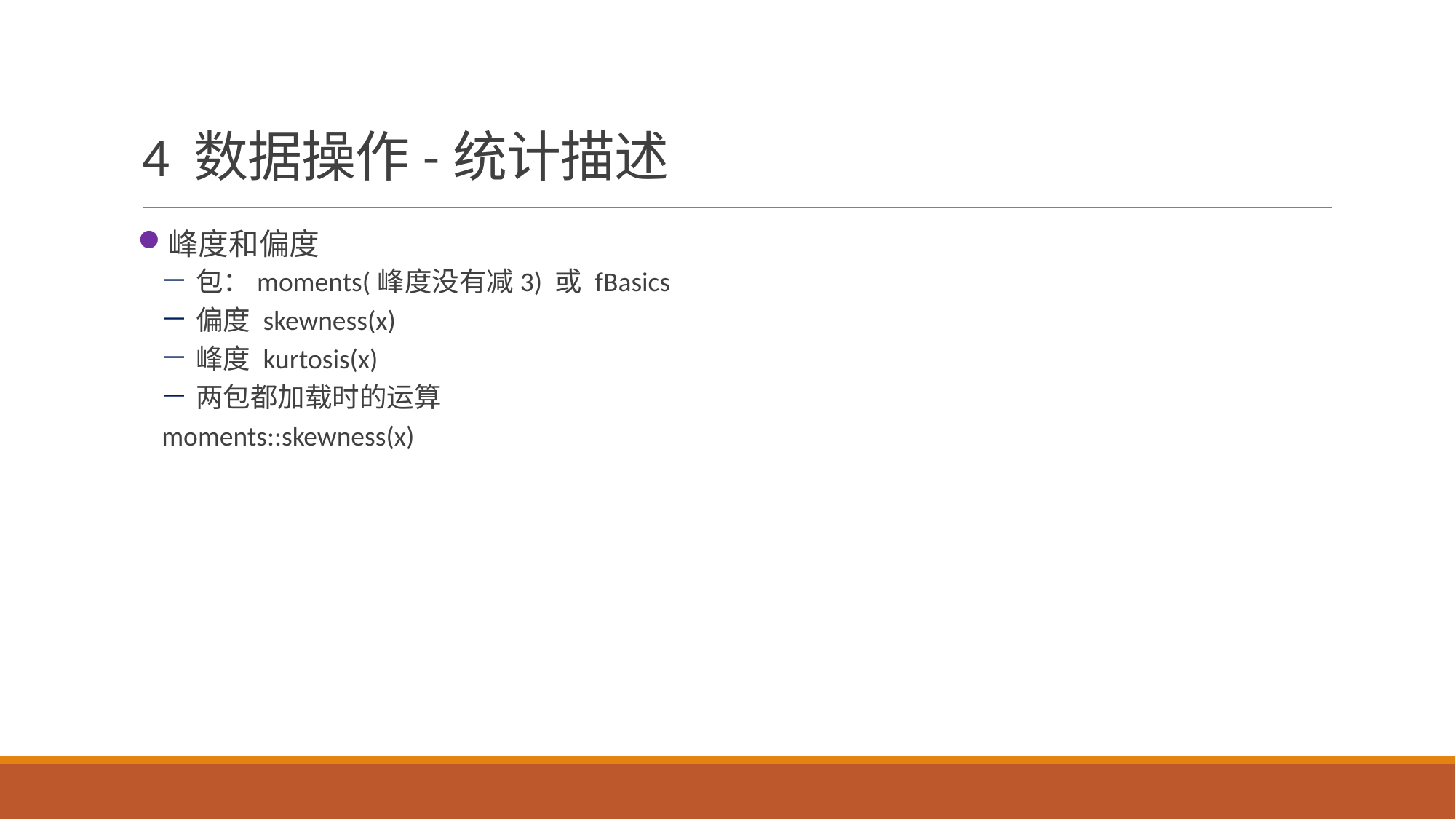

# 4 数据操作-统计描述
峰度和偏度
包：moments(峰度没有减3) 或 fBasics
偏度 skewness(x)
峰度 kurtosis(x)
两包都加载时的运算
moments::skewness(x)